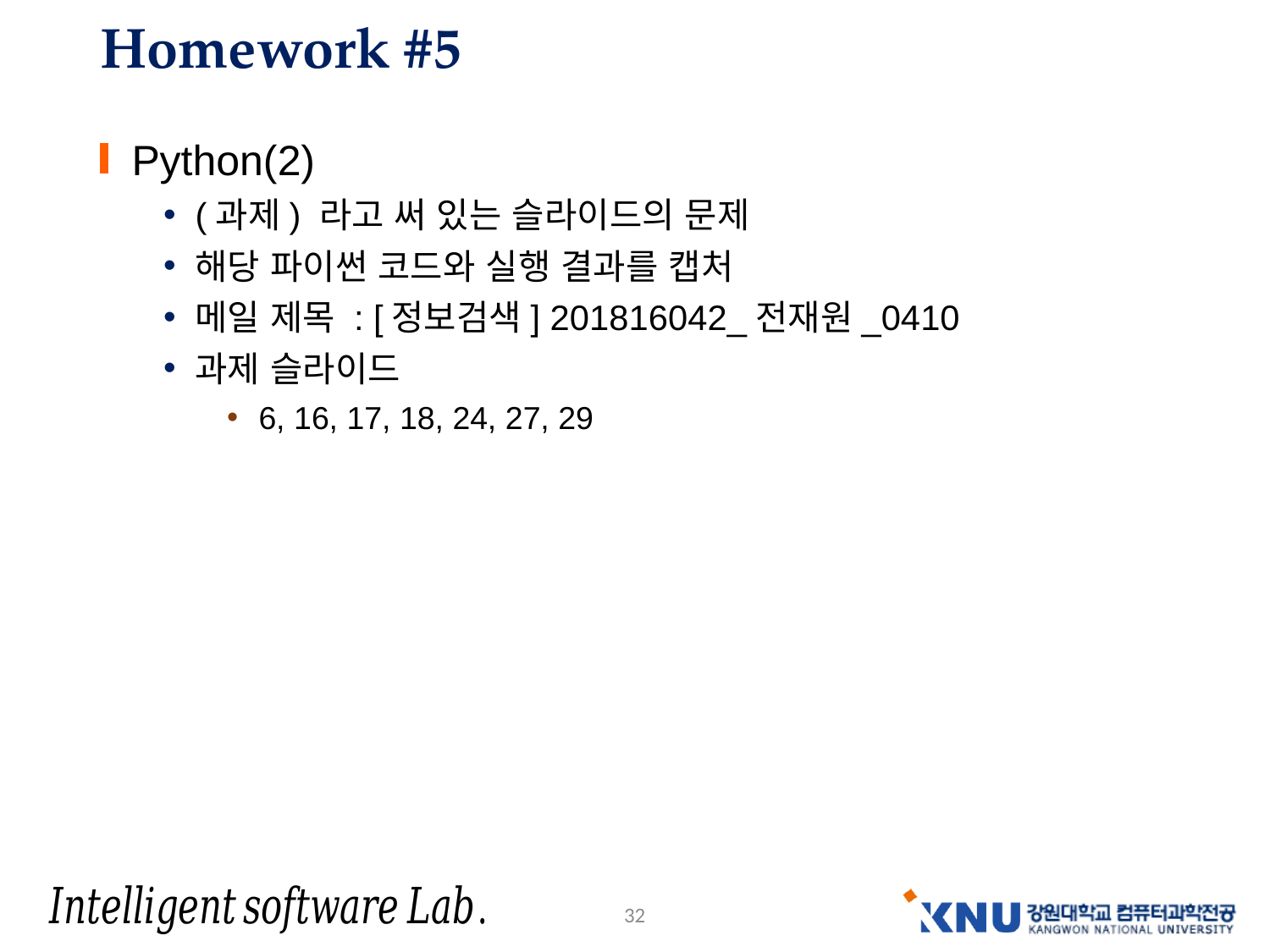

# Homework #5
Python(2)
(과제) 라고 써 있는 슬라이드의 문제
해당 파이썬 코드와 실행 결과를 캡처
메일 제목 : [정보검색] 201816042_전재원_0410
과제 슬라이드
6, 16, 17, 18, 24, 27, 29